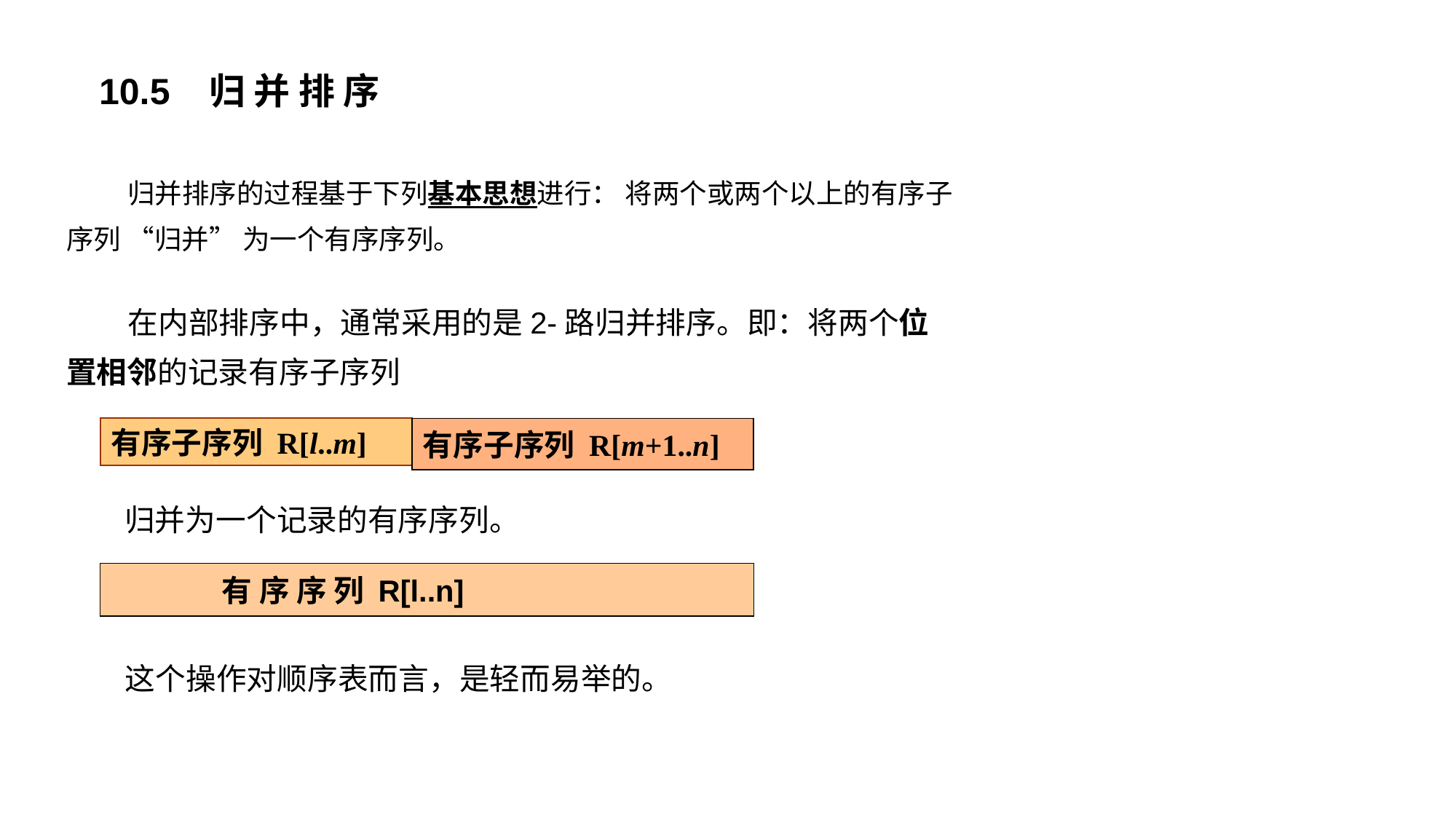

10.5   归 并 排 序

　 归并排序的过程基于下列基本思想进行： 将两个或两个以上的有序子序列 “归并” 为一个有序序列。
　 在内部排序中，通常采用的是2-路归并排序。即：将两个位置相邻的记录有序子序列
有序子序列 R[l..m]
有序子序列 R[m+1..n]
归并为一个记录的有序序列。
               有 序 序 列 R[l..n]
这个操作对顺序表而言，是轻而易举的。